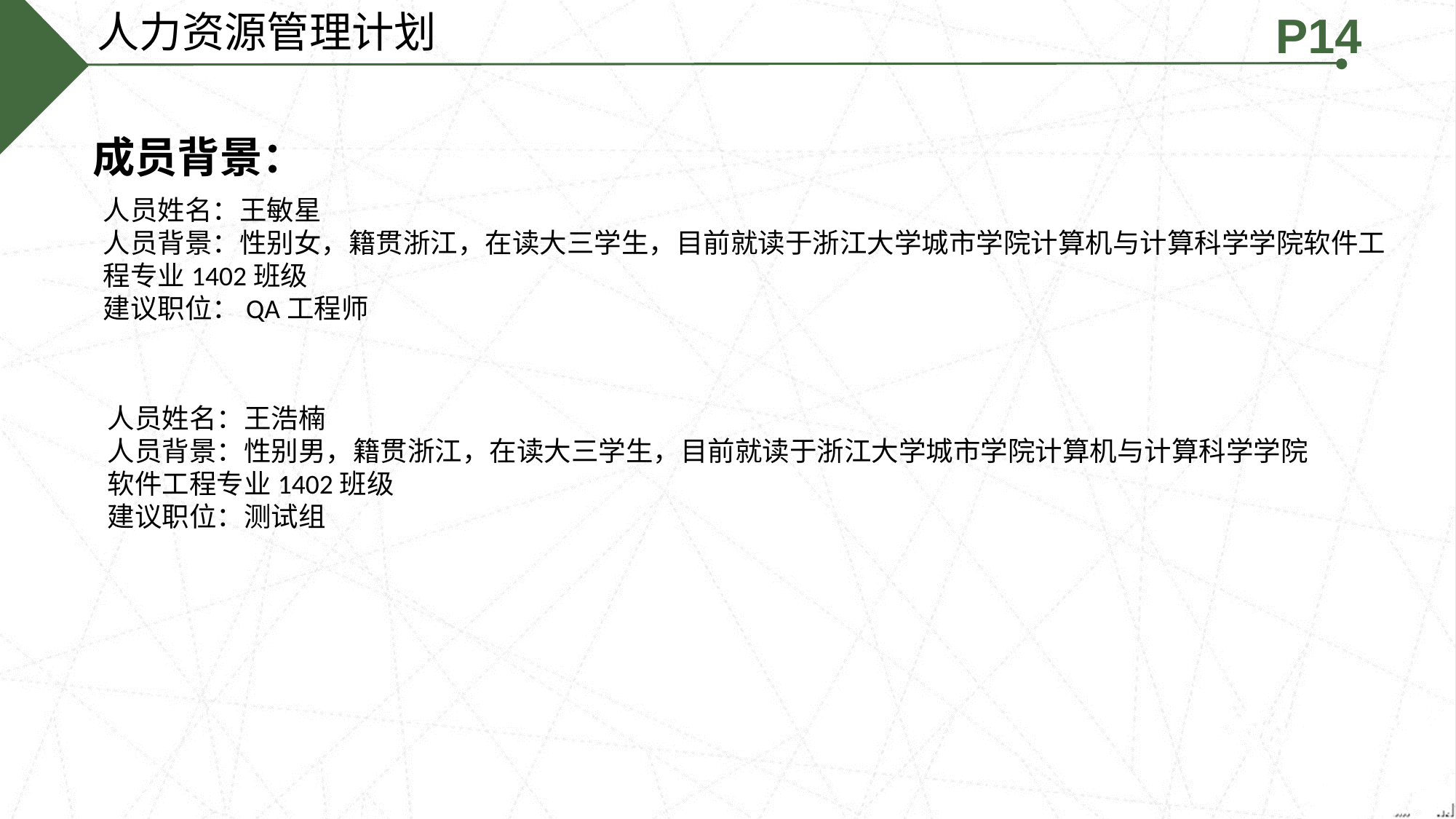

人力资源管理计划
P14

 成员背景：

人员姓名：王敏星
人员背景：性别女，籍贯浙江，在读大三学生，目前就读于浙江大学城市学院计算机与计算科学学院软件工程专业1402班级
建议职位：QA工程师

人员姓名：王浩楠
人员背景：性别男，籍贯浙江，在读大三学生，目前就读于浙江大学城市学院计算机与计算科学学院软件工程专业1402班级
建议职位：测试组